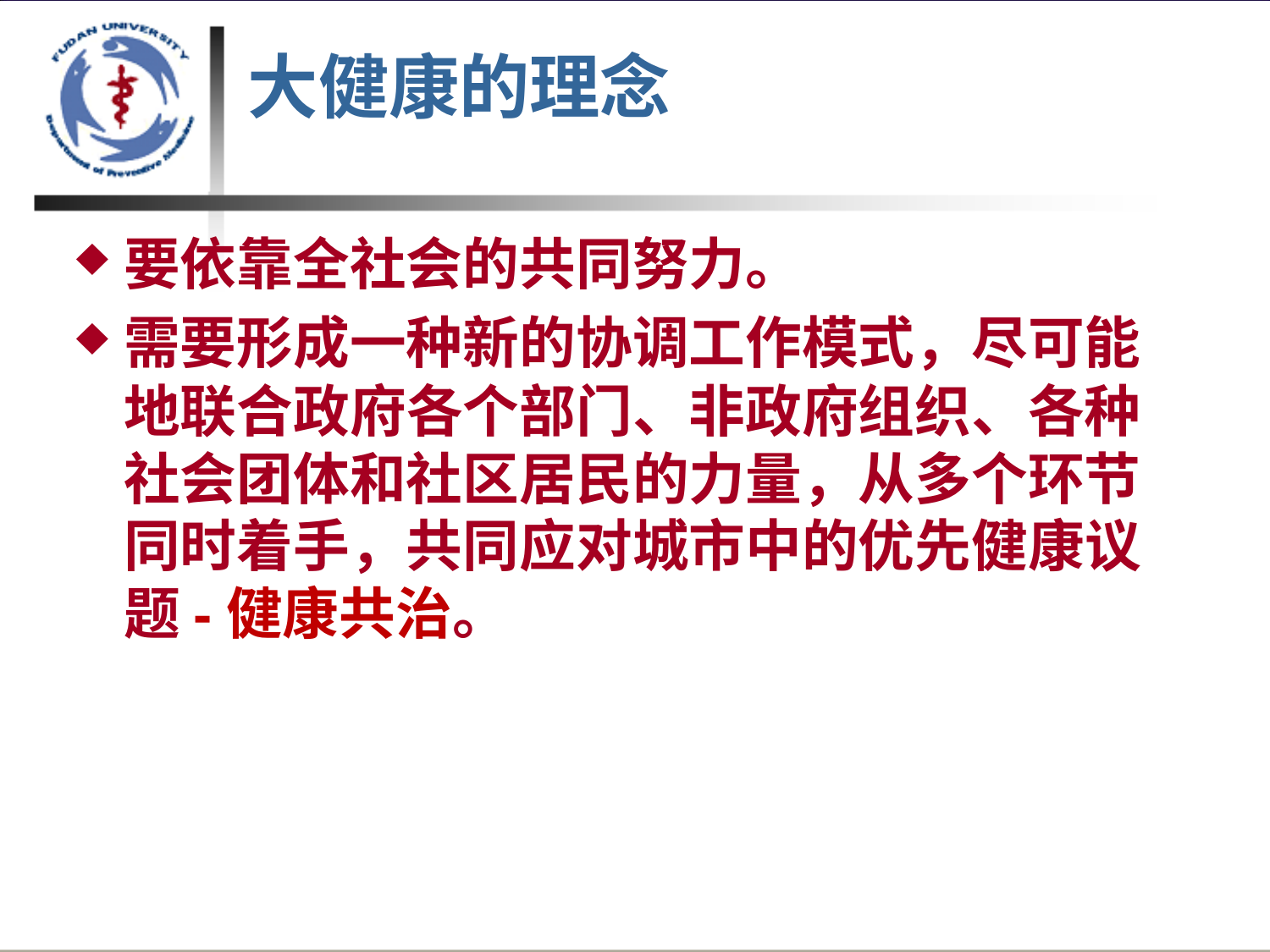

# 大健康的理念
要依靠全社会的共同努力。
需要形成一种新的协调工作模式，尽可能地联合政府各个部门、非政府组织、各种社会团体和社区居民的力量，从多个环节同时着手，共同应对城市中的优先健康议题-健康共治。